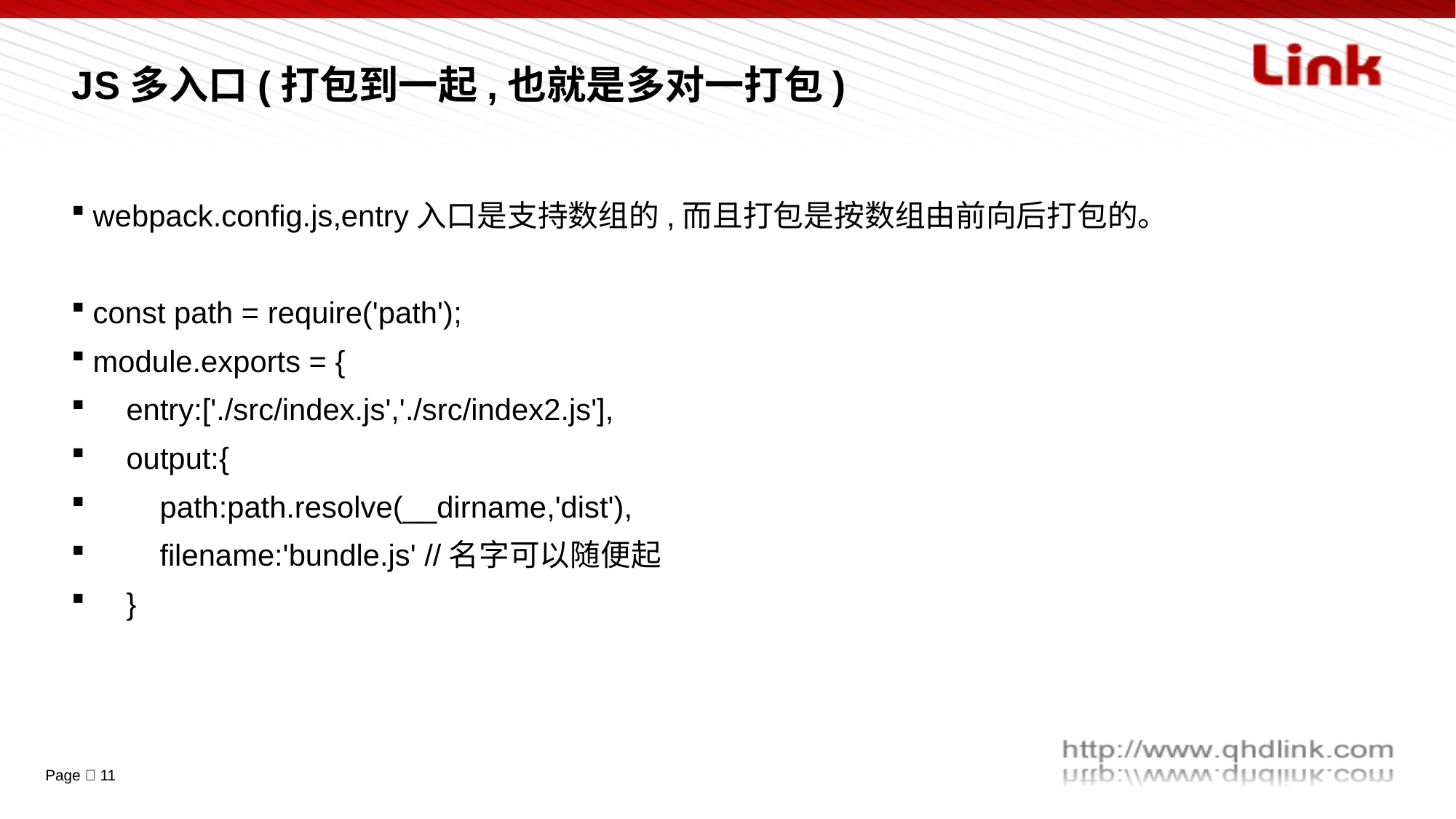

# JS多入口(打包到一起,也就是多对一打包)
webpack.config.js,entry入口是支持数组的,而且打包是按数组由前向后打包的。

const path = require('path');
module.exports = {
    entry:['./src/index.js','./src/index2.js'],
    output:{
        path:path.resolve(__dirname,'dist'),
        filename:'bundle.js' //名字可以随便起
    }